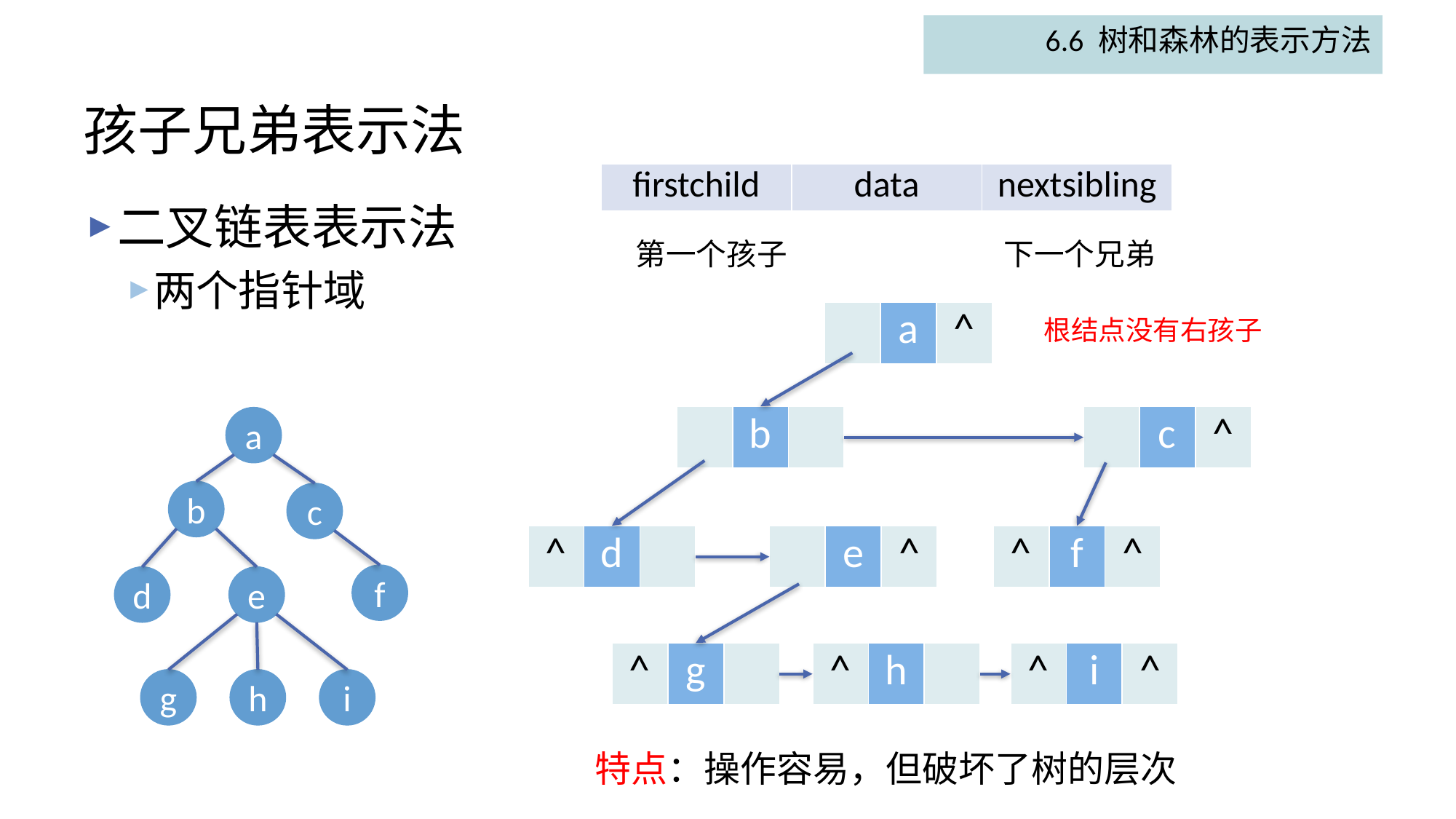

6.6 树和森林的表示方法
# 孩子兄弟表示法
| firstchild | data | nextsibling |
| --- | --- | --- |
二叉链表表示法
两个指针域
第一个孩子
下一个兄弟
|  | a | ^ |
| --- | --- | --- |
根结点没有右孩子
|  | b |  |
| --- | --- | --- |
|  | c | ^ |
| --- | --- | --- |
a
b
c
f
d
e
g
h
i
| ^ | d |  |
| --- | --- | --- |
|  | e | ^ |
| --- | --- | --- |
| ^ | f | ^ |
| --- | --- | --- |
| ^ | g |  |
| --- | --- | --- |
| ^ | h |  |
| --- | --- | --- |
| ^ | i | ^ |
| --- | --- | --- |
特点：操作容易，但破坏了树的层次